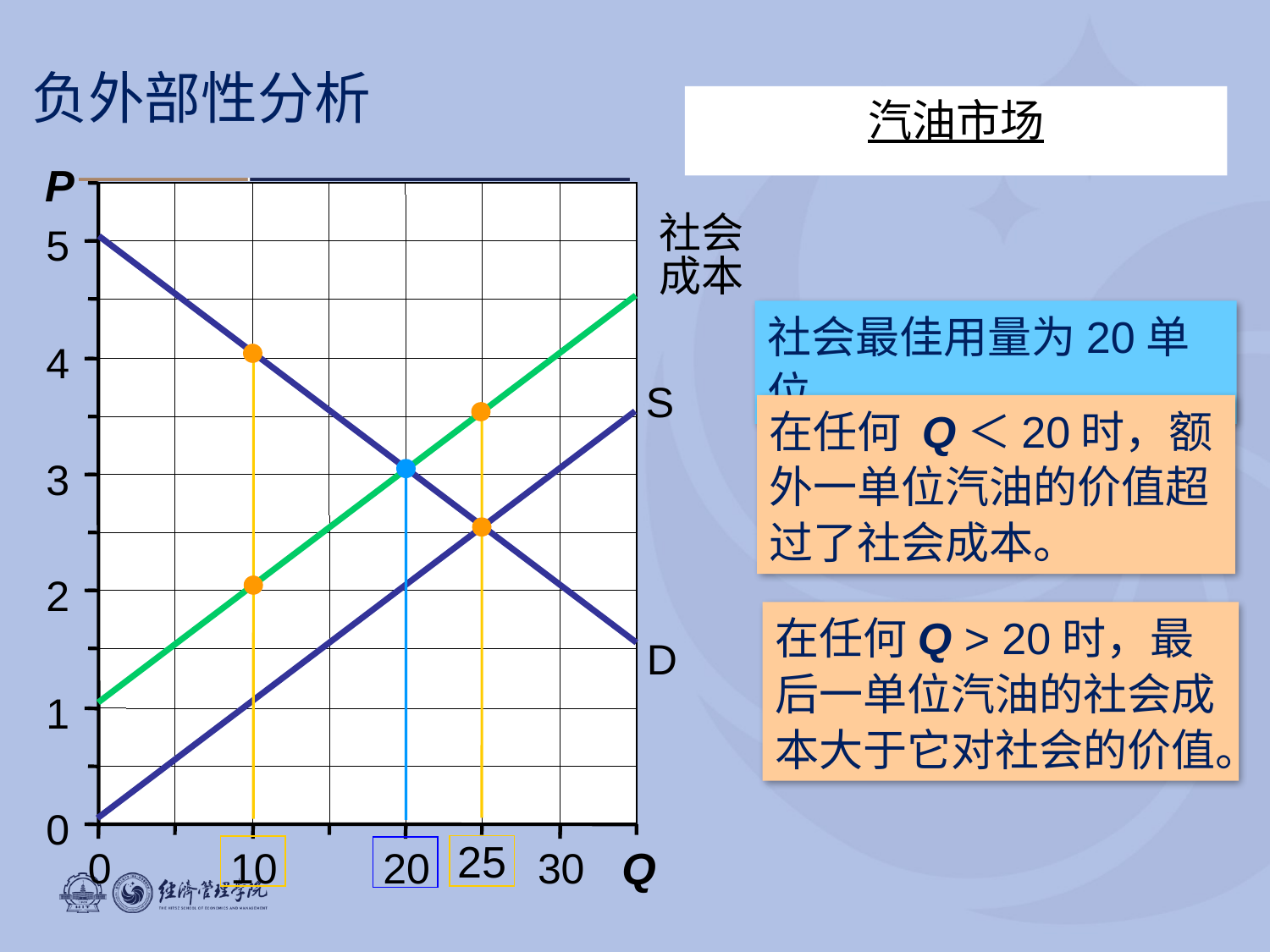

# 负外部性分析
汽油市场

5

4

3

2

1

0

0
10
20
30
P

Q
社会成本

社会最佳用量为20单位。

S
在任何 Q＜20时，额外一单位汽油的价值超过了社会成本。

在任何Q > 20时，最后一单位汽油的社会成本大于它对社会的价值。
D
25